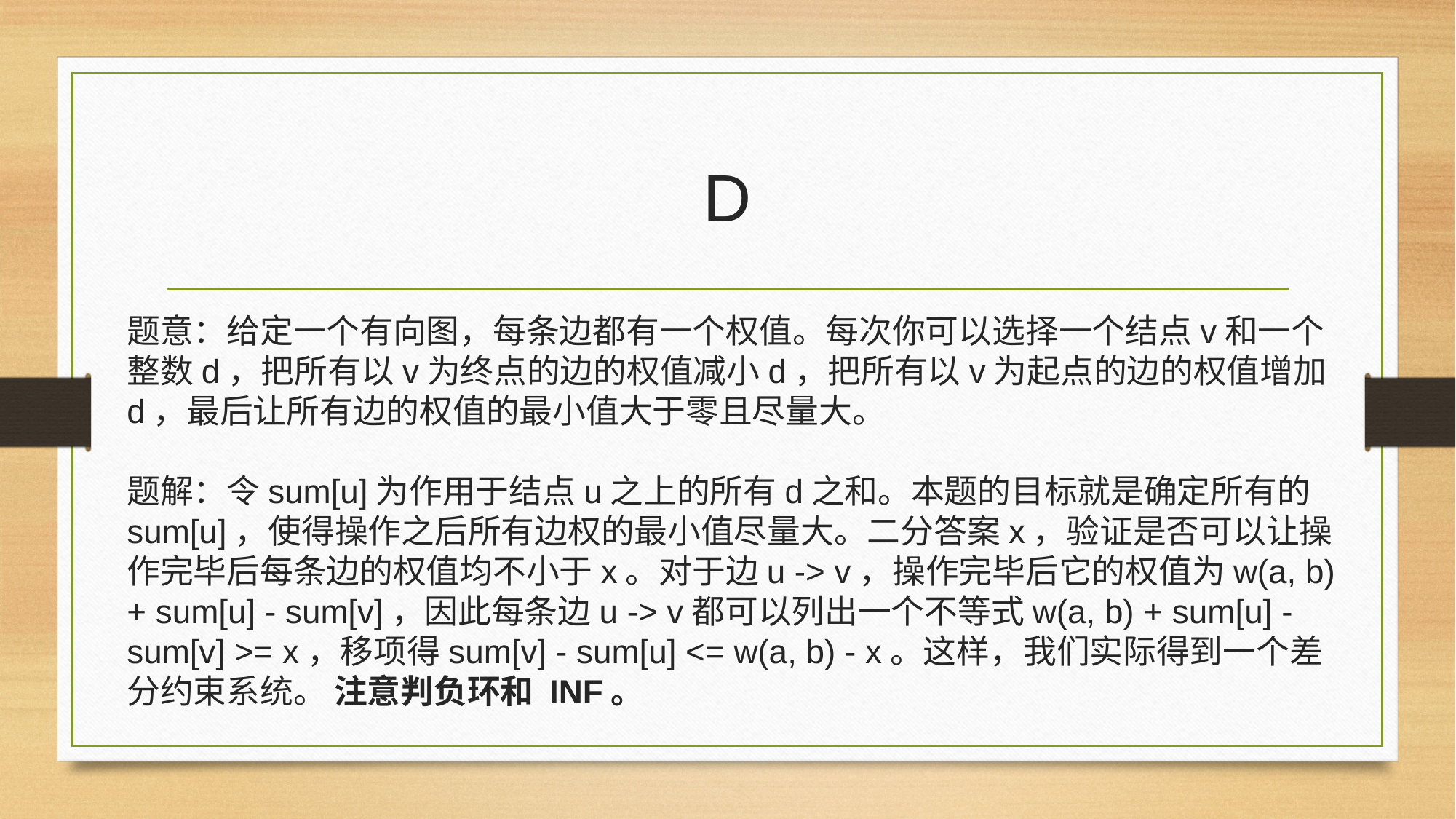

# D
题意：给定一个有向图，每条边都有一个权值。每次你可以选择一个结点v和一个整数d，把所有以v为终点的边的权值减小d，把所有以v为起点的边的权值增加d，最后让所有边的权值的最小值大于零且尽量大。

题解：令sum[u]为作用于结点u之上的所有d之和。本题的目标就是确定所有的sum[u]，使得操作之后所有边权的最小值尽量大。二分答案x，验证是否可以让操作完毕后每条边的权值均不小于x。对于边u -> v，操作完毕后它的权值为w(a, b) + sum[u] - sum[v]，因此每条边u -> v都可以列出一个不等式w(a, b) + sum[u] - sum[v] >= x，移项得sum[v] - sum[u] <= w(a, b) - x。这样，我们实际得到一个差分约束系统。 注意判负环和 INF。